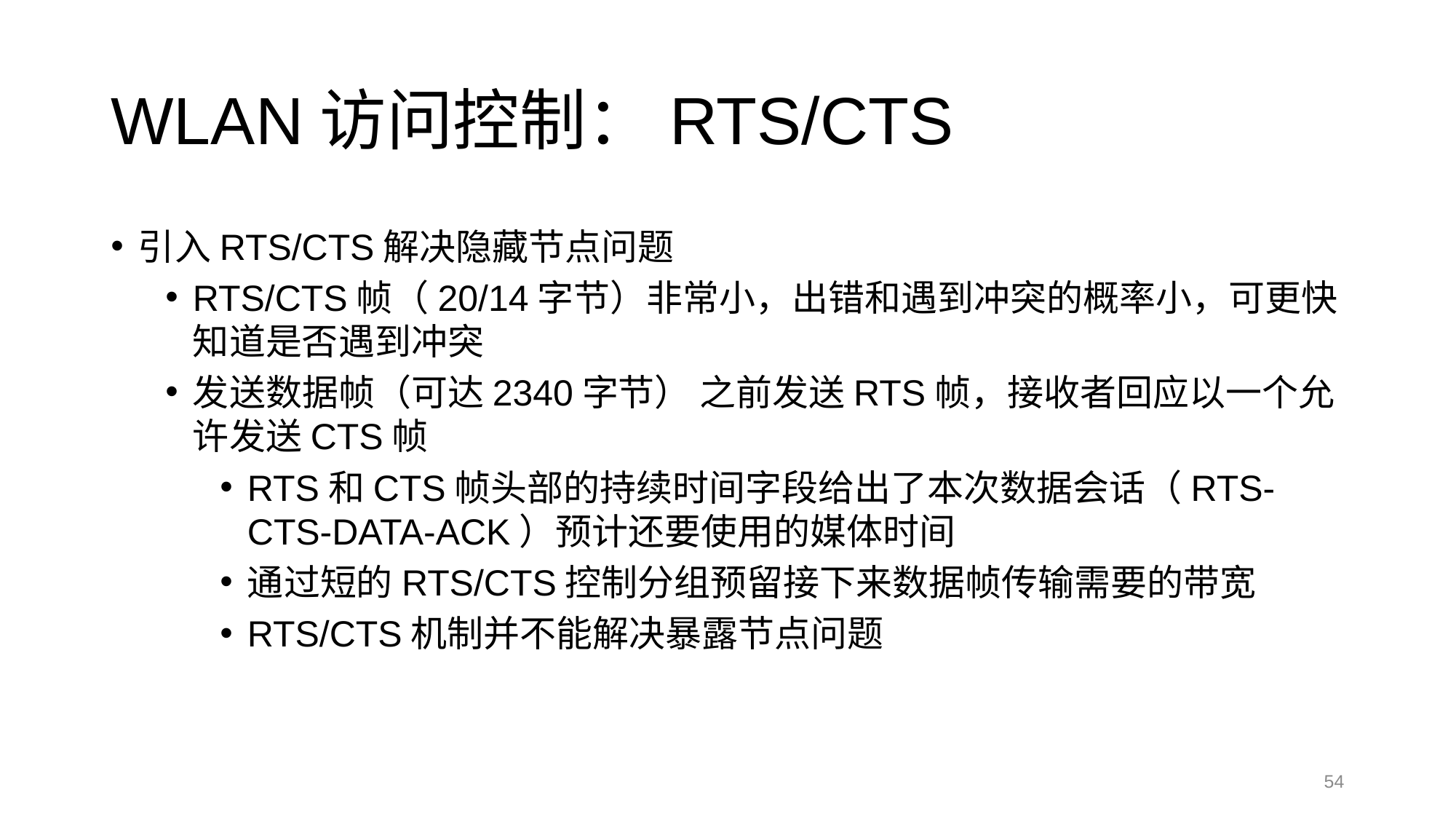

# WLAN访问控制：RTS/CTS
引入RTS/CTS解决隐藏节点问题
RTS/CTS帧（20/14字节）非常小，出错和遇到冲突的概率小，可更快知道是否遇到冲突
发送数据帧（可达2340字节） 之前发送RTS帧，接收者回应以一个允许发送CTS帧
RTS和CTS帧头部的持续时间字段给出了本次数据会话（RTS-CTS-DATA-ACK）预计还要使用的媒体时间
通过短的RTS/CTS控制分组预留接下来数据帧传输需要的带宽
RTS/CTS机制并不能解决暴露节点问题
54